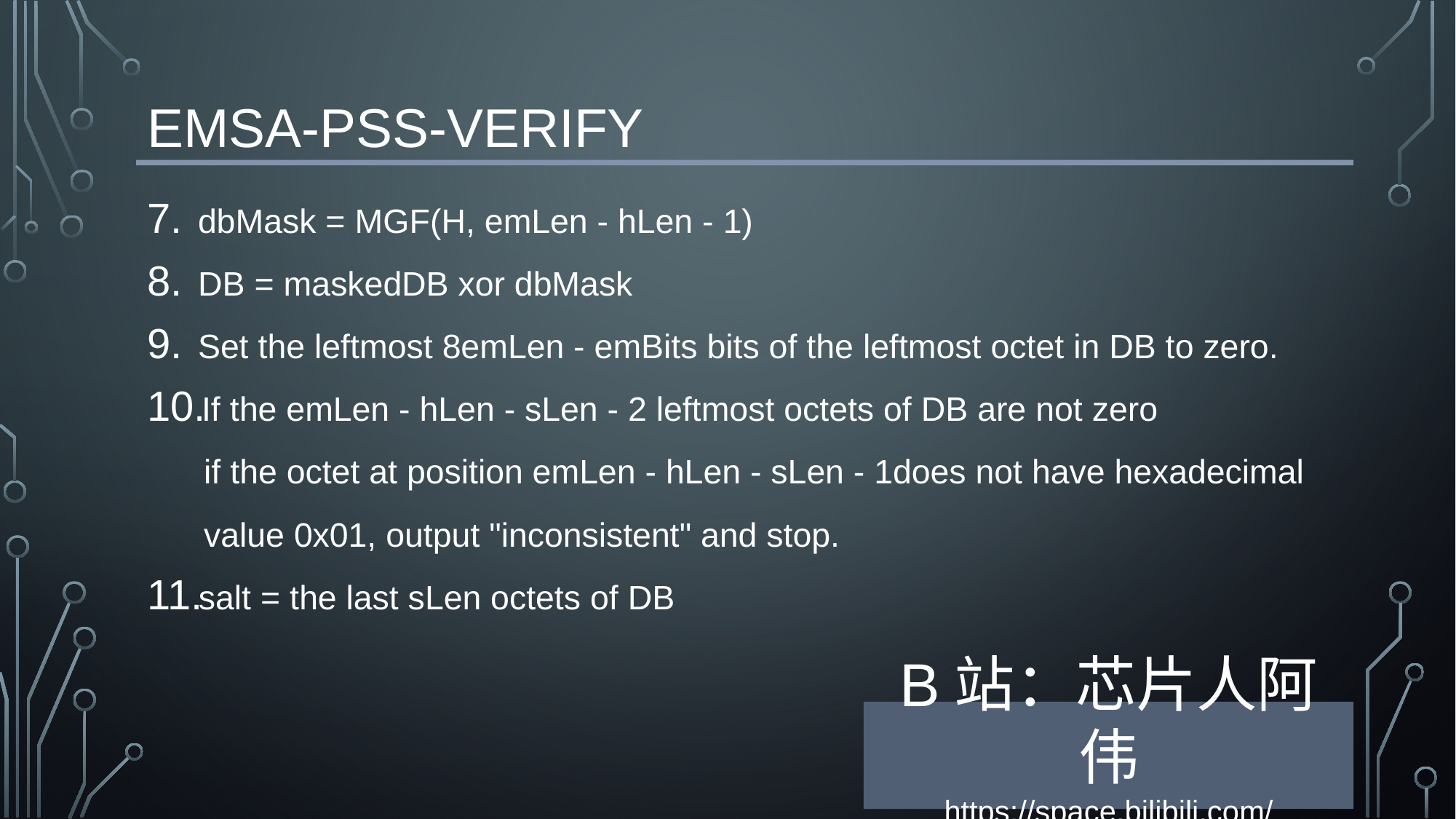

# EMSA-PSS-VERIFY

dbMask = MGF(H, emLen - hLen - 1)
DB = maskedDB xor dbMask
Set the leftmost 8emLen - emBits bits of the leftmost octet in DB to zero.
If the emLen - hLen - sLen - 2 leftmost octets of DB are not zero
      if the octet at position emLen - hLen - sLen - 1does not have hexadecimal
      value 0x01, output "inconsistent" and stop.
salt = the last sLen octets of DB
B站：芯片人阿伟
https://space.bilibili.com/243180540